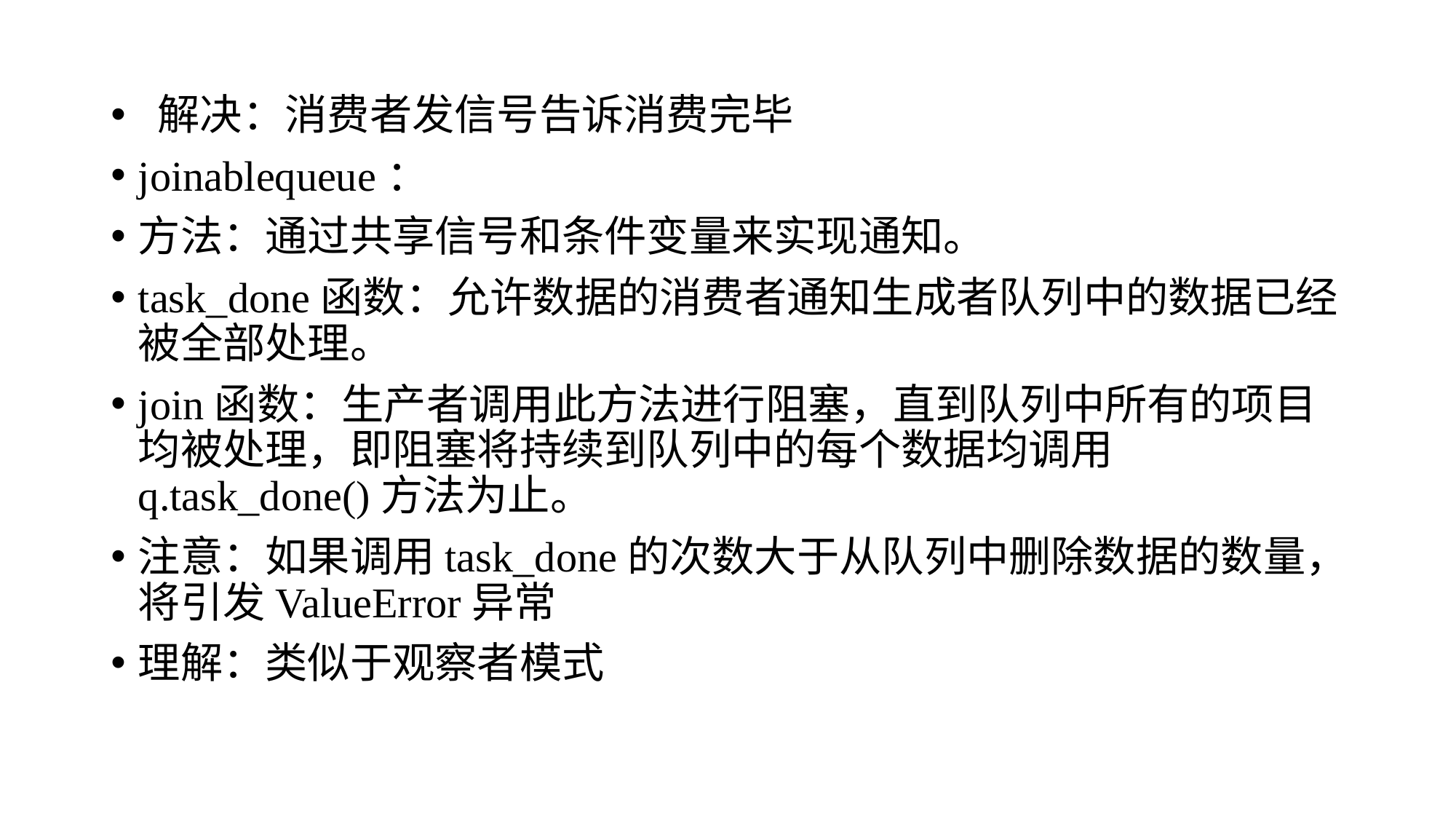

解决：消费者发信号告诉消费完毕
joinablequeue：
方法：通过共享信号和条件变量来实现通知。
task_done函数：允许数据的消费者通知生成者队列中的数据已经被全部处理。
join函数：生产者调用此方法进行阻塞，直到队列中所有的项目均被处理，即阻塞将持续到队列中的每个数据均调用q.task_done()方法为止。
注意：如果调用task_done的次数大于从队列中删除数据的数量，将引发ValueError异常
理解：类似于观察者模式